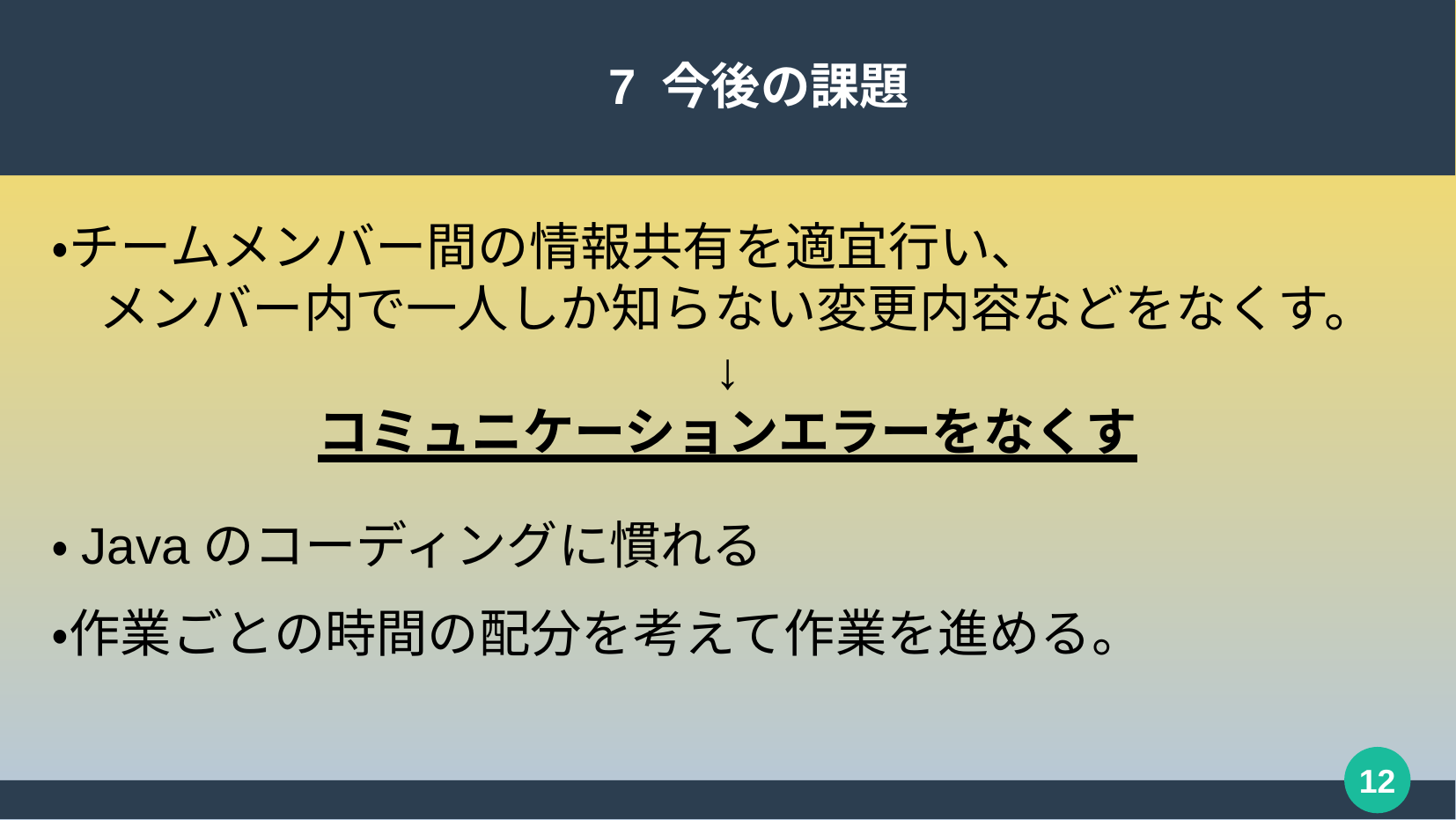

# 7 今後の課題
・チームメンバー間の情報共有を適宜行い、
   メンバー内で一人しか知らない変更内容などをなくす。
↓
コミュニケーションエラーをなくす
・Javaのコーディングに慣れる
・作業ごとの時間の配分を考えて作業を進める。